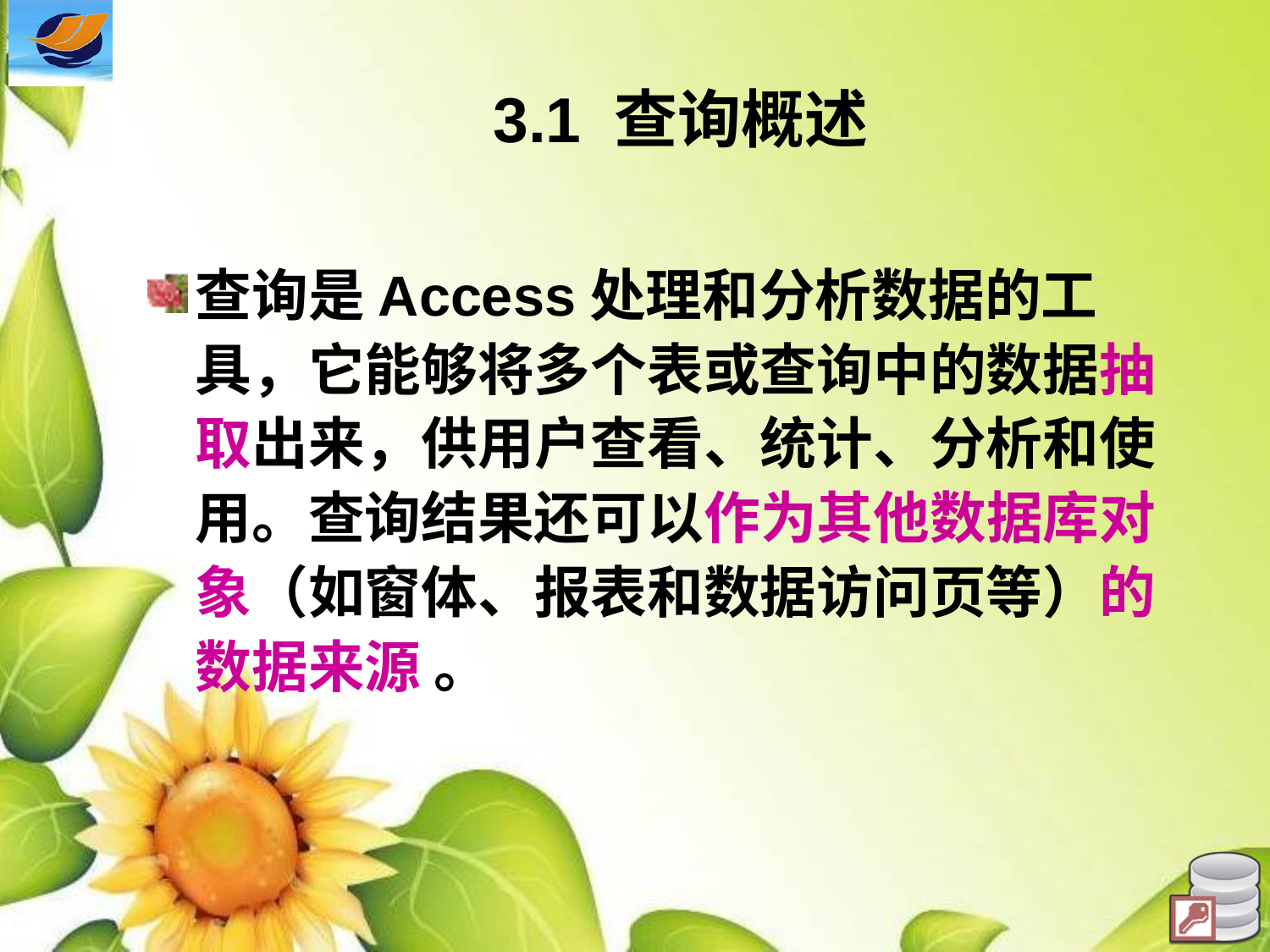

# 3.1 查询概述
查询是Access处理和分析数据的工具，它能够将多个表或查询中的数据抽取出来，供用户查看、统计、分析和使用。查询结果还可以作为其他数据库对象（如窗体、报表和数据访问页等）的数据来源 。